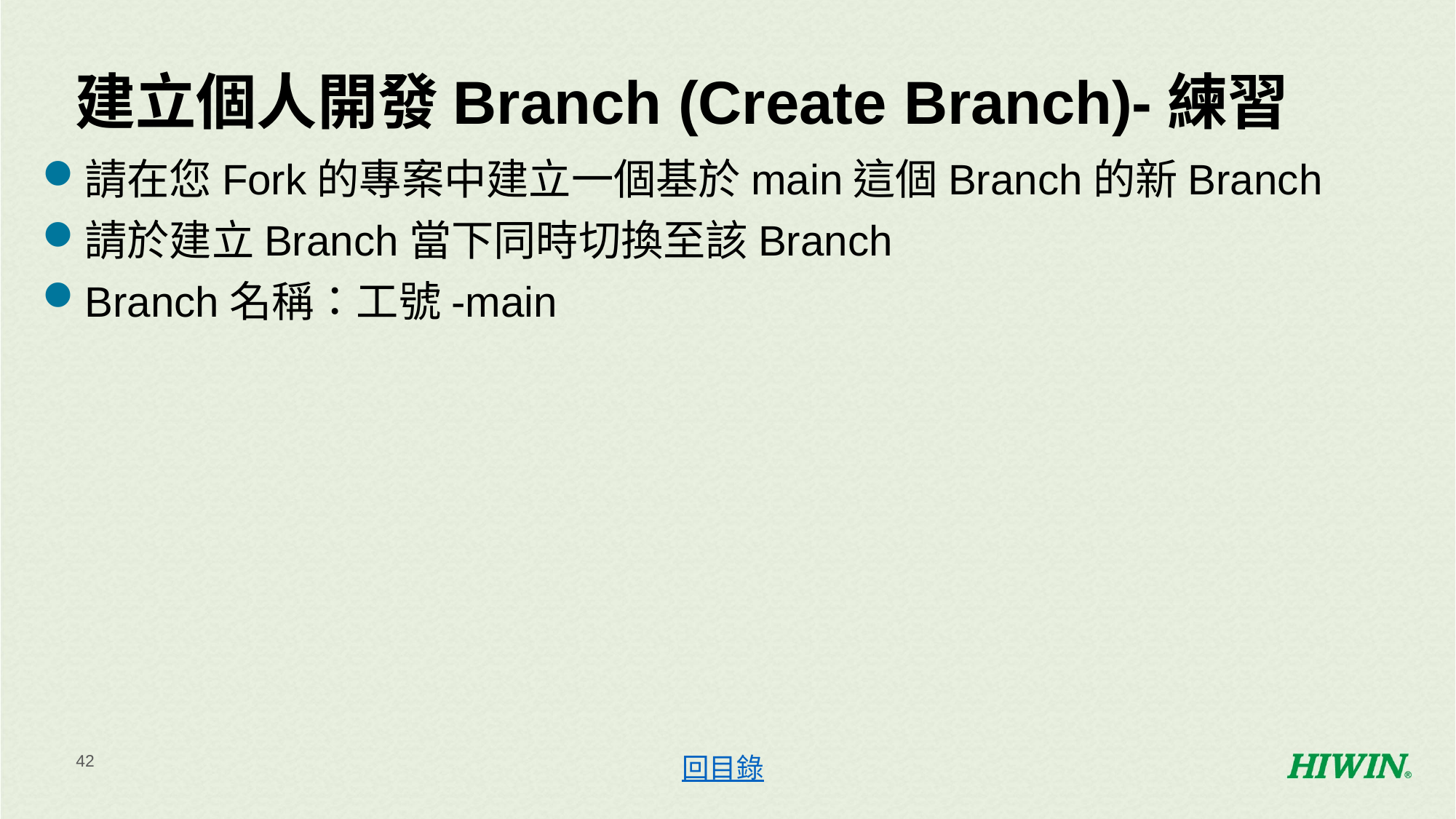

# 建立個人開發Branch (Create Branch)-練習
請在您Fork的專案中建立一個基於main這個Branch的新Branch
請於建立Branch當下同時切換至該Branch
Branch名稱：工號-main
回目錄